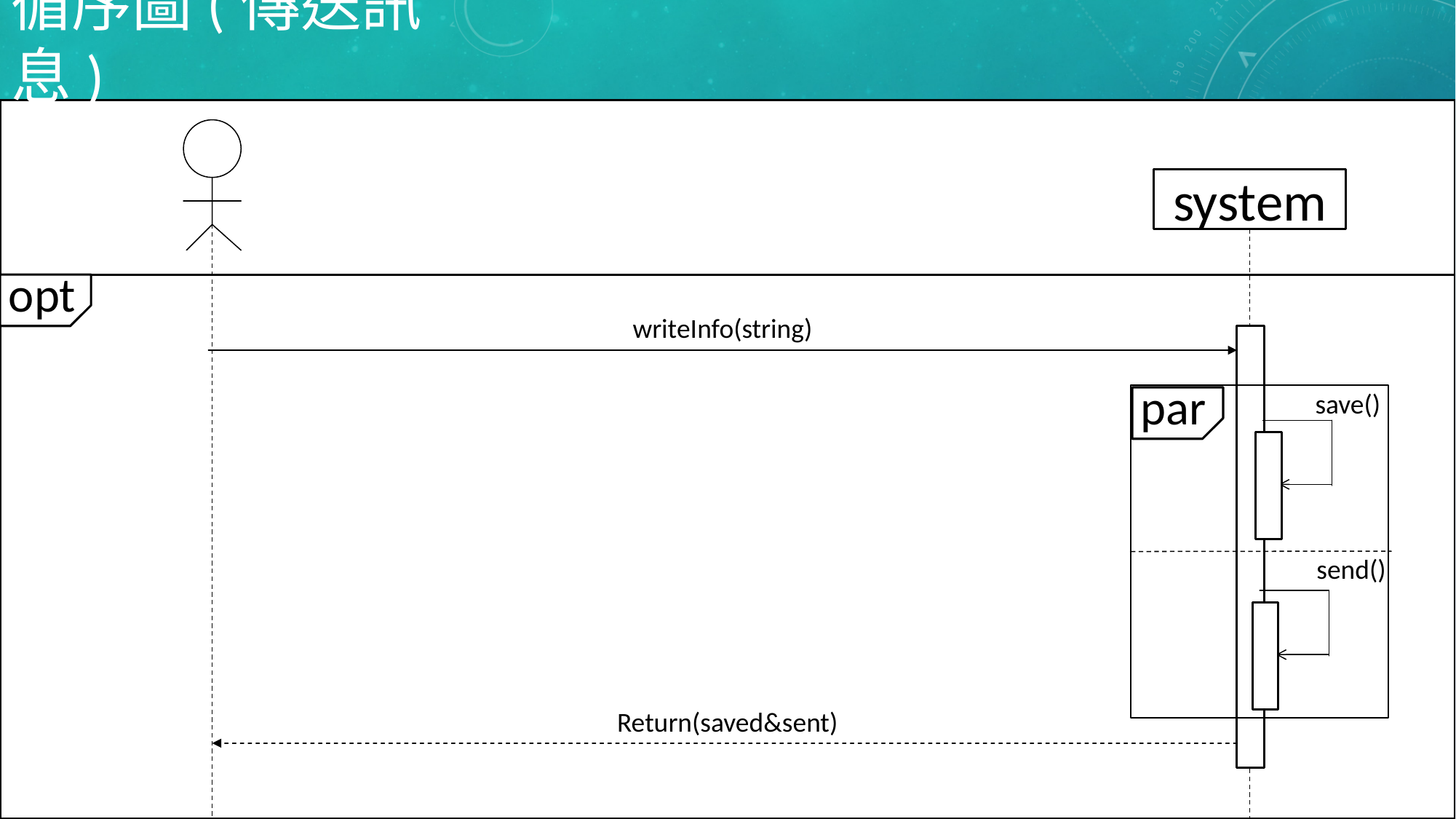

# 循序圖(傳送訊息)

system
opt

writeInfo(string)

par

save()

send()

Return(saved&sent)